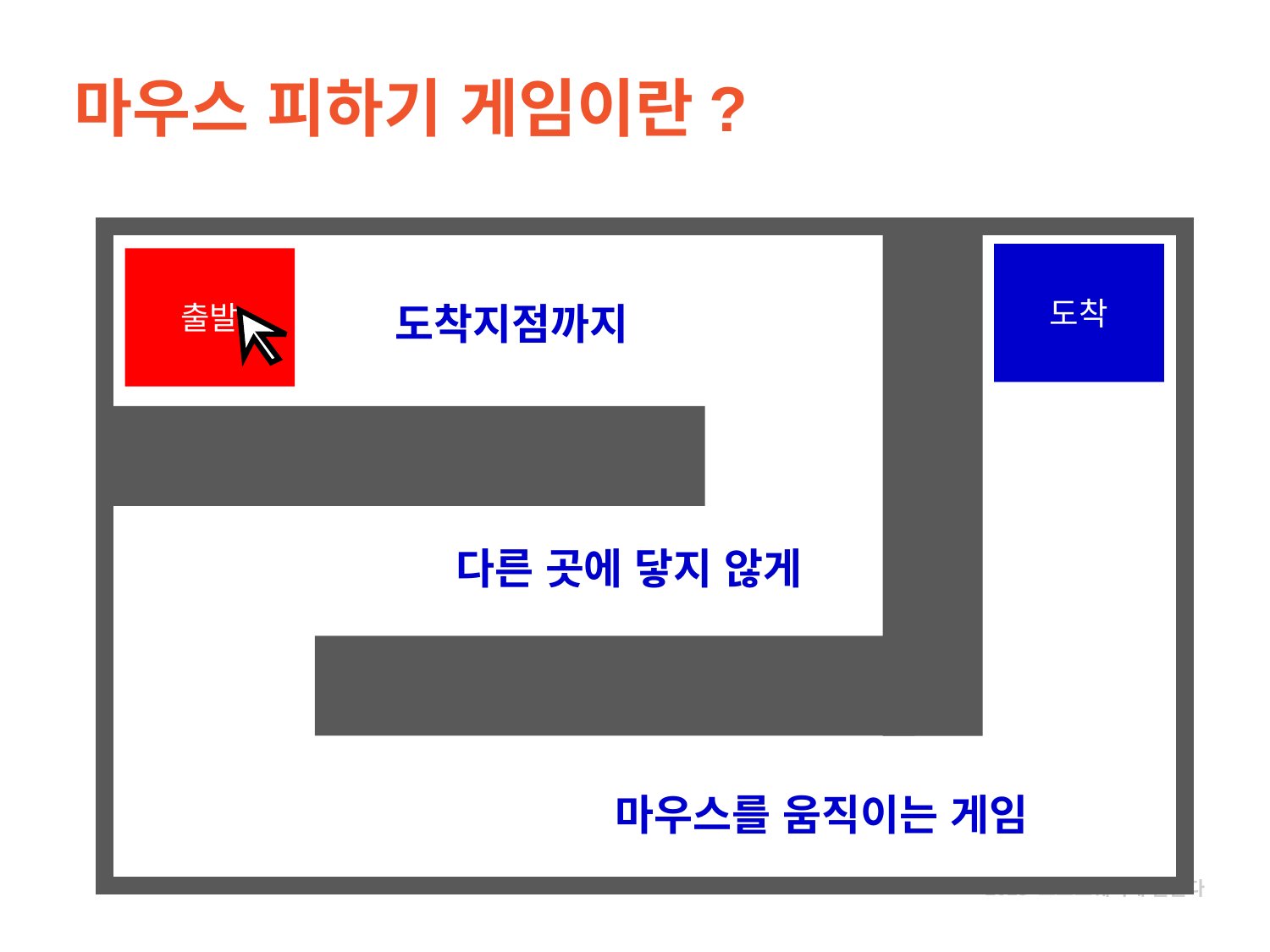

# 마우스 피하기 게임이란?

도착
출발
도착지점까지

다른 곳에 닿지 않게

마우스를 움직이는 게임